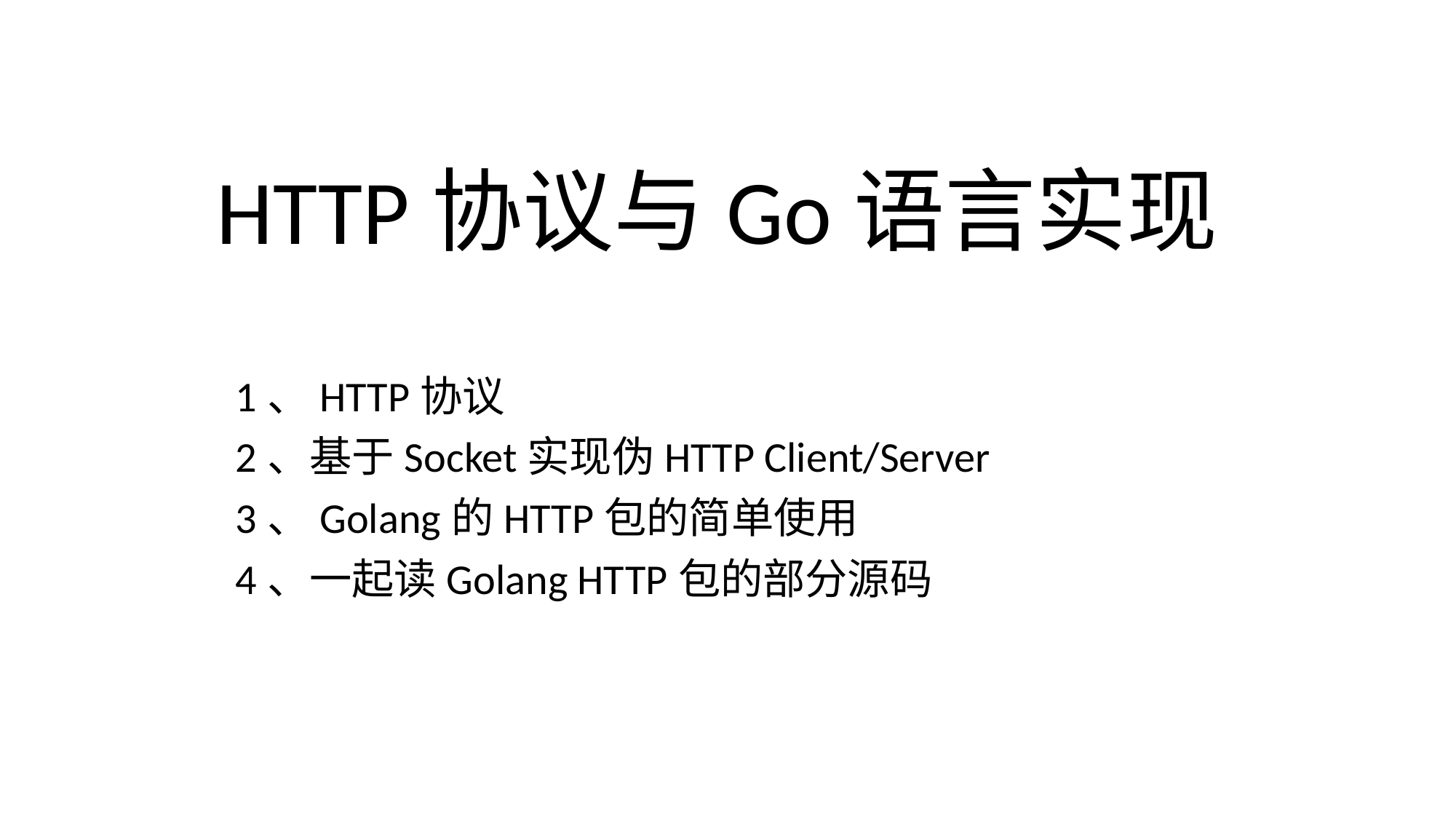

# HTTP协议与Go语言实现
1、HTTP协议
2、基于Socket实现伪HTTP Client/Server
3、Golang的HTTP包的简单使用
4、一起读Golang HTTP包的部分源码